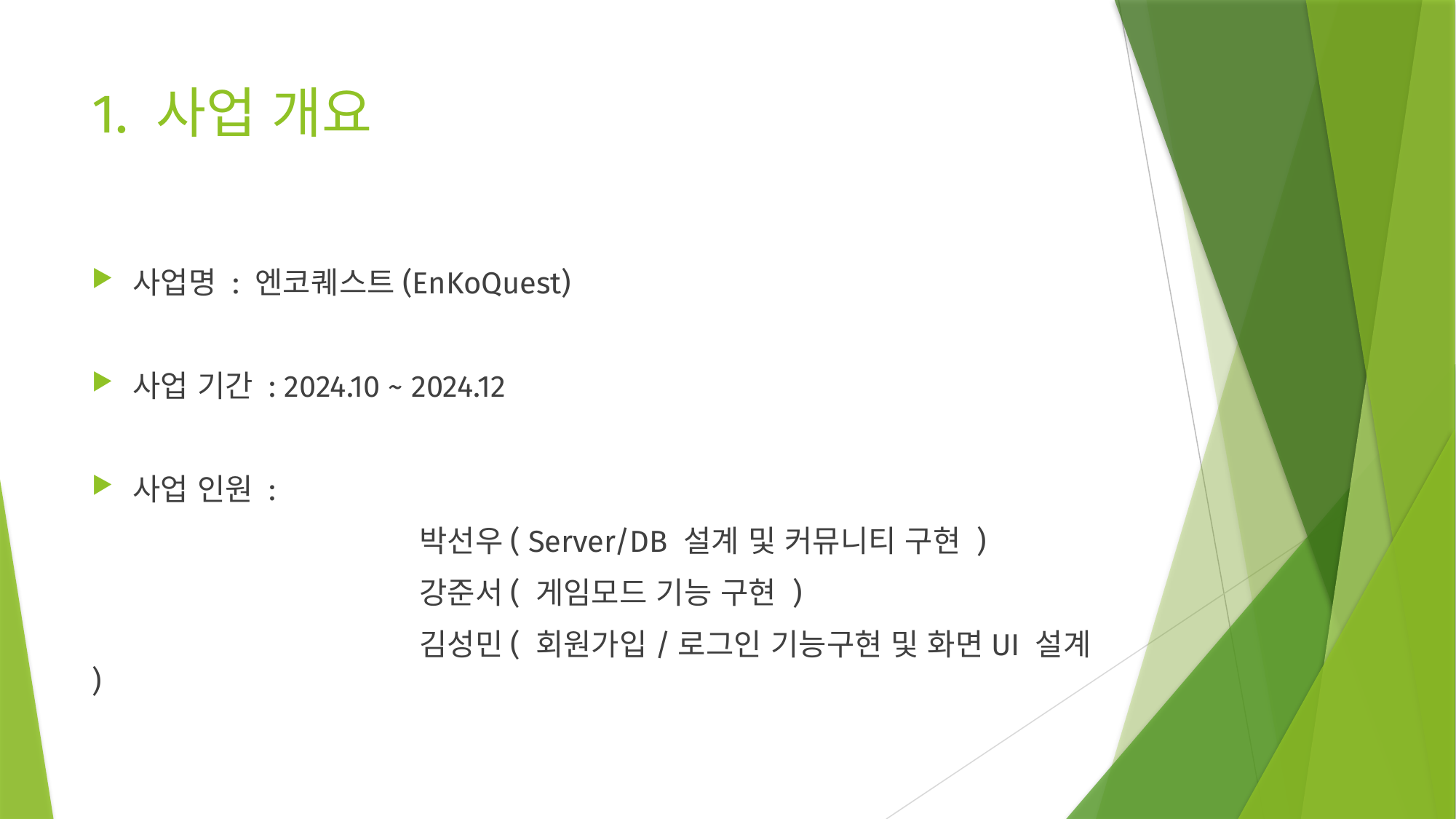

# 1. 사업 개요
사업명 : 엔코퀘스트(EnKoQuest)

사업 기간 : 2024.10 ~ 2024.12

사업 인원 :
			박선우( Server/DB 설계 및 커뮤니티 구현 )
			강준서( 게임모드 기능 구현 )
			김성민( 회원가입/로그인 기능구현 및 화면UI 설계 )